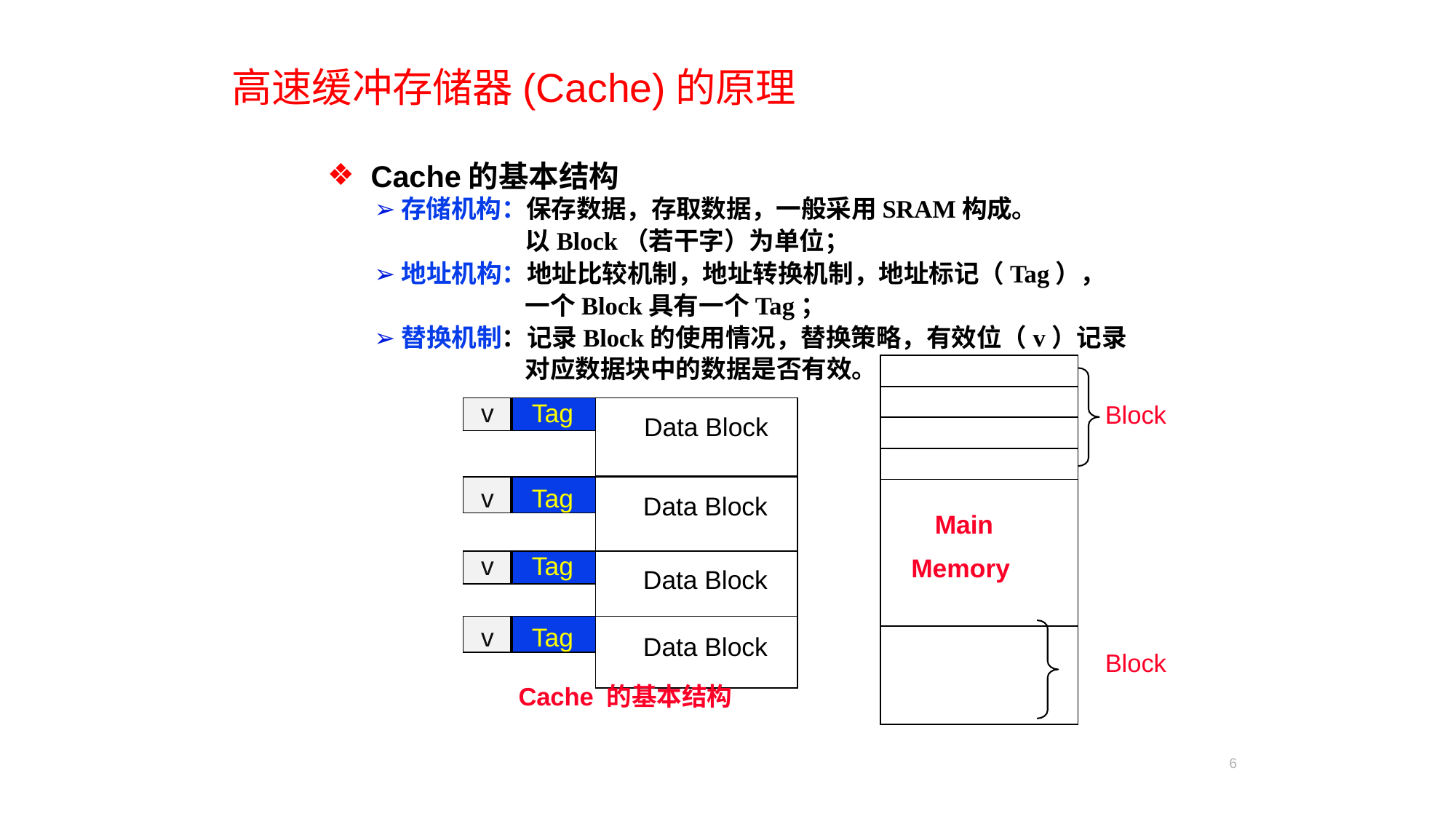

# 高速缓冲存储器(Cache)的原理
Cache的基本结构
➢存储机构：保存数据，存取数据，一般采用SRAM构成。
以Block（若干字）为单位；
➢地址机构：地址比较机制，地址转换机制，地址标记（Tag），一个Block具有一个Tag；
➢替换机制：记录Block的使用情况，替换策略，有效位（v）记录对应数据块中的数据是否有效。
Block
|  |
| --- |
|  |
|  |
|  |
| Main Memory |
|  |

| v | Tag | Data Block |
| --- | --- | --- |
|  |  |  |
| v | Tag | Data Block |
|  |  |  |
| v | Tag | Data Block |
|  |  |  |
| v | Tag | Data Block |
|  |  |  |

Block
Cache 的基本结构
6